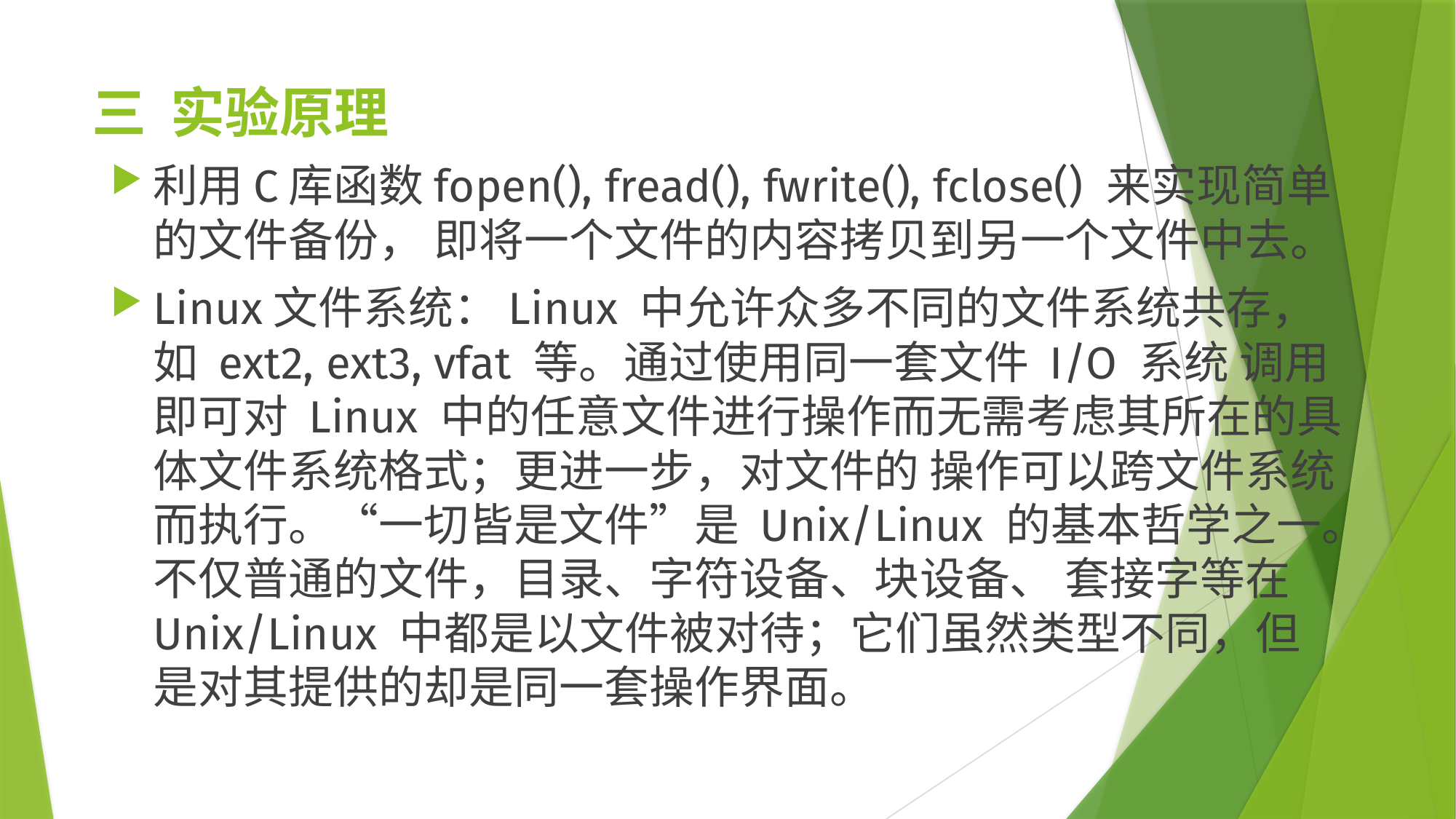

# 三  实验原理
利用C库函数fopen(), fread(), fwrite(), fclose() 来实现简单的文件备份， 即将一个文件的内容拷贝到另一个文件中去。
Linux文件系统：Linux 中允许众多不同的文件系统共存，如 ext2, ext3, vfat 等。通过使用同一套文件 I/O 系统 调用即可对 Linux 中的任意文件进行操作而无需考虑其所在的具体文件系统格式；更进一步，对文件的 操作可以跨文件系统而执行。“一切皆是文件”是 Unix/Linux 的基本哲学之一。不仅普通的文件，目录、字符设备、块设备、 套接字等在 Unix/Linux 中都是以文件被对待；它们虽然类型不同，但是对其提供的却是同一套操作界面。